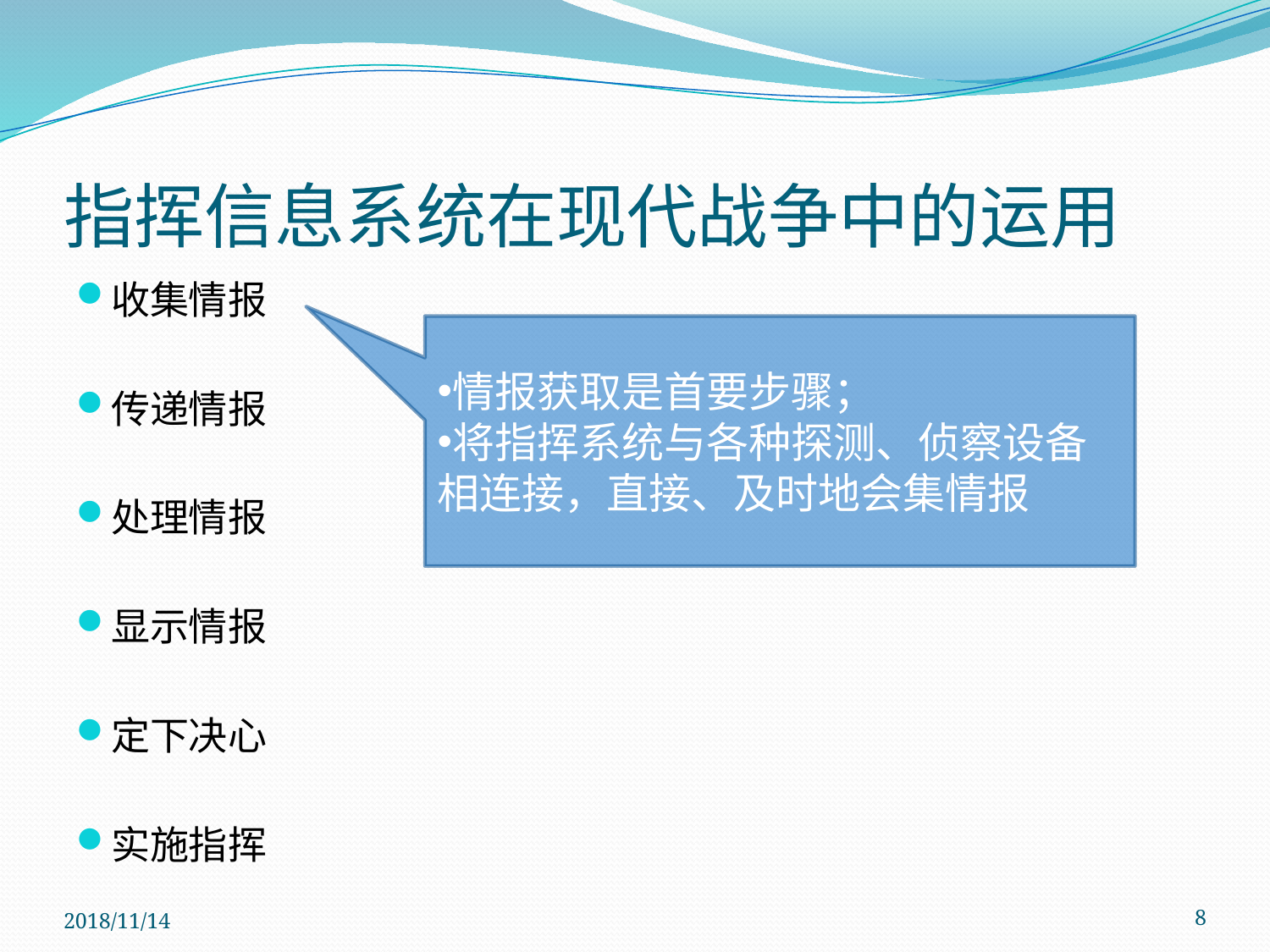

# 指挥信息系统在现代战争中的运用
收集情报

传递情报

处理情报

显示情报

定下决心

实施指挥
情报获取是首要步骤；
将指挥系统与各种探测、侦察设备相连接，直接、及时地会集情报
2018/11/14
8